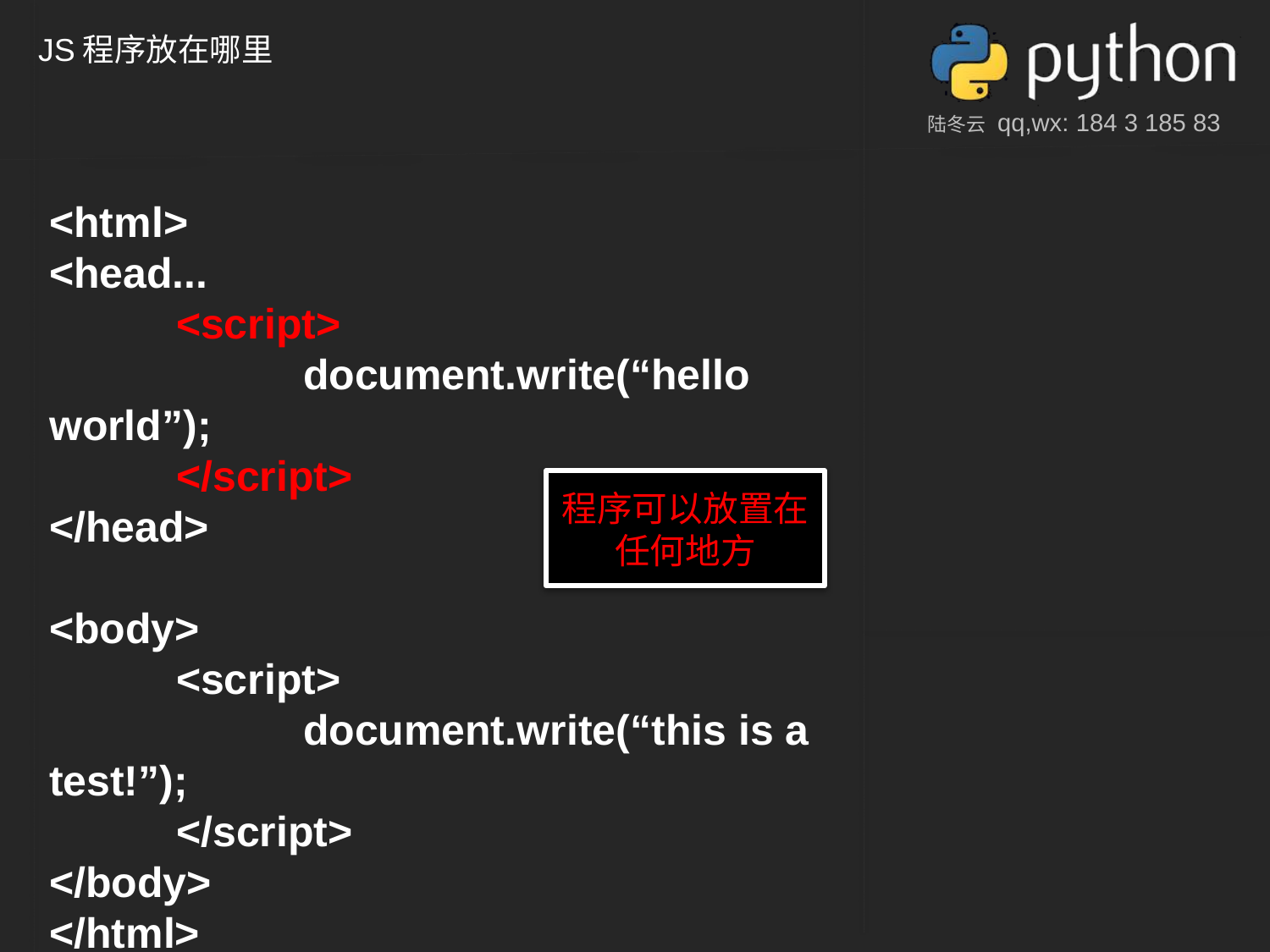

JS程序放在哪里
<html>
<head...
	<script>
		document.write(“hello world”);
	</script>
</head>

<body>
	<script>
		document.write(“this is a test!”);
	</script>
</body>
</html>
程序可以放置在任何地方